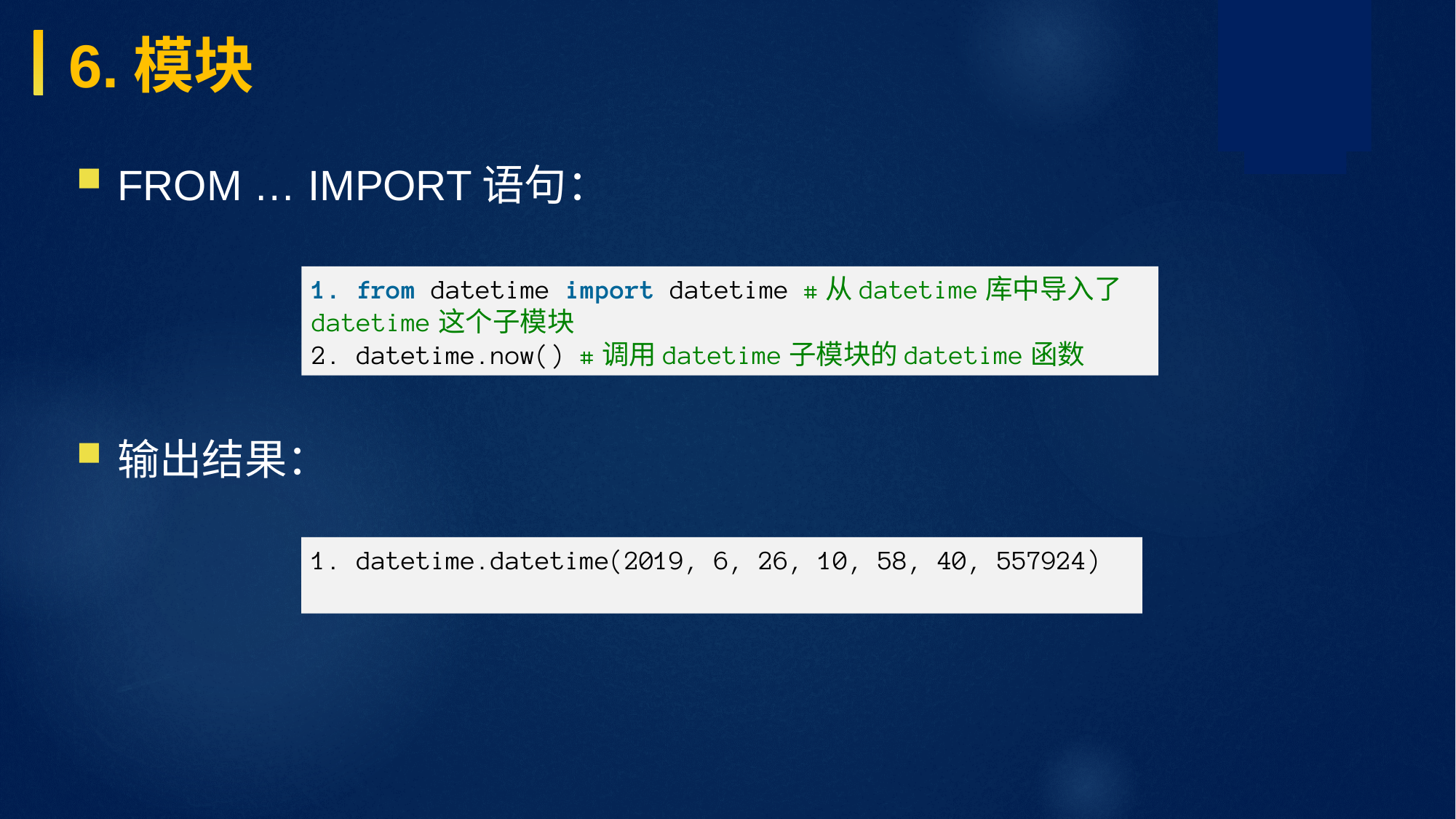

6.模块
from … import语句：

输出结果：

1. from datetime import datetime #从datetime库中导入了datetime这个子模块    2. datetime.now() #调用datetime子模块的datetime函数
1. datetime.datetime(2019, 6, 26, 10, 58, 40, 557924)